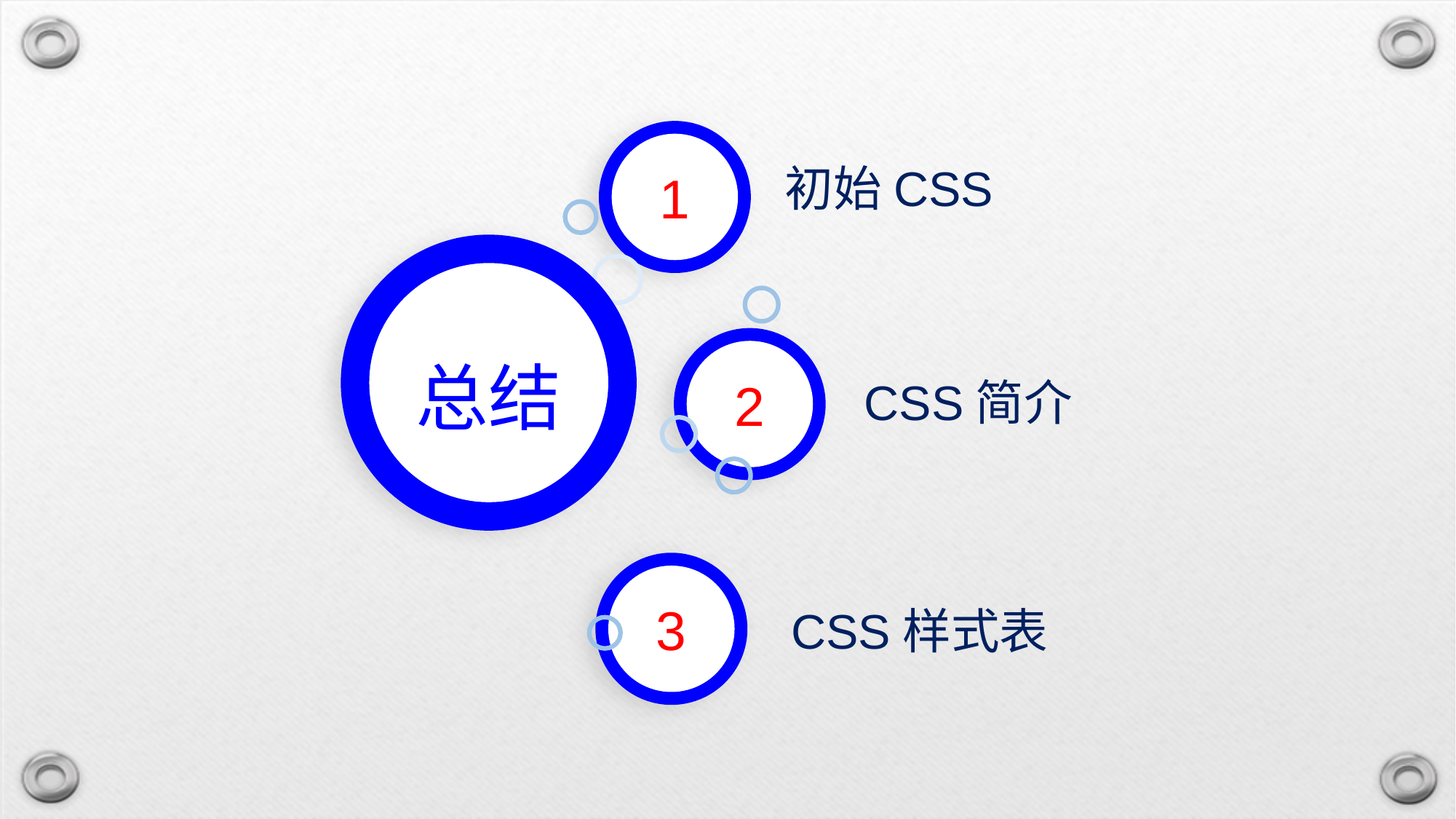

初始CSS
1

总结

2
CSS简介

CSS样式表

3